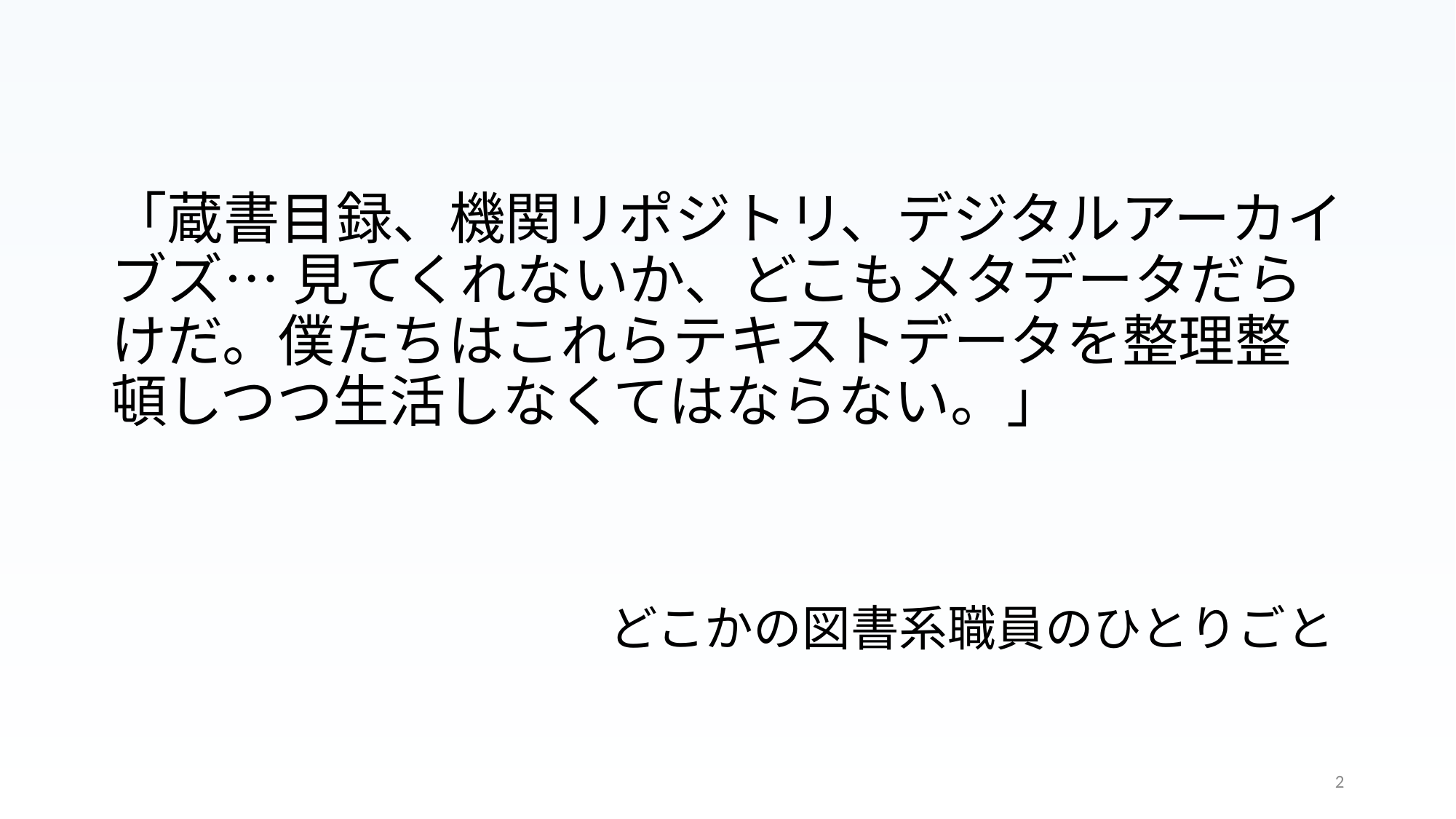

「蔵書目録、機関リポジトリ、デジタルアーカイブズ… 見てくれないか、どこもメタデータだらけだ。僕たちはこれらテキストデータを整理整頓しつつ生活しなくてはならない。」
どこかの図書系職員のひとりごと
2